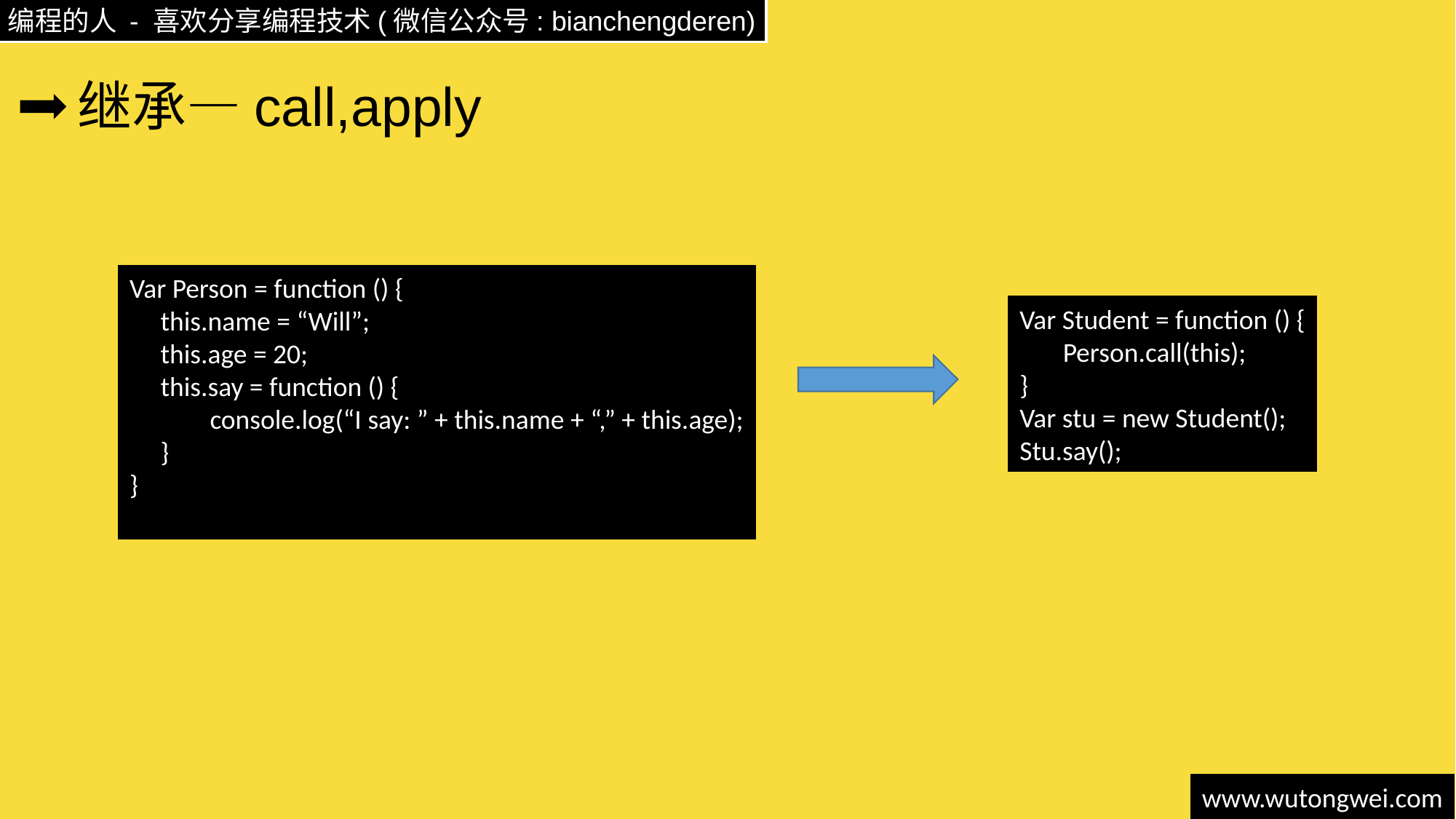

# 继承—call,apply
Var Person = function () {
     this.name = “Will”;
     this.age = 20;
     this.say = function () {
             console.log(“I say: ” + this.name + “,” + this.age);
     }
}

Var Student = function () {
       Person.call(this);
}
Var stu = new Student();
Stu.say();